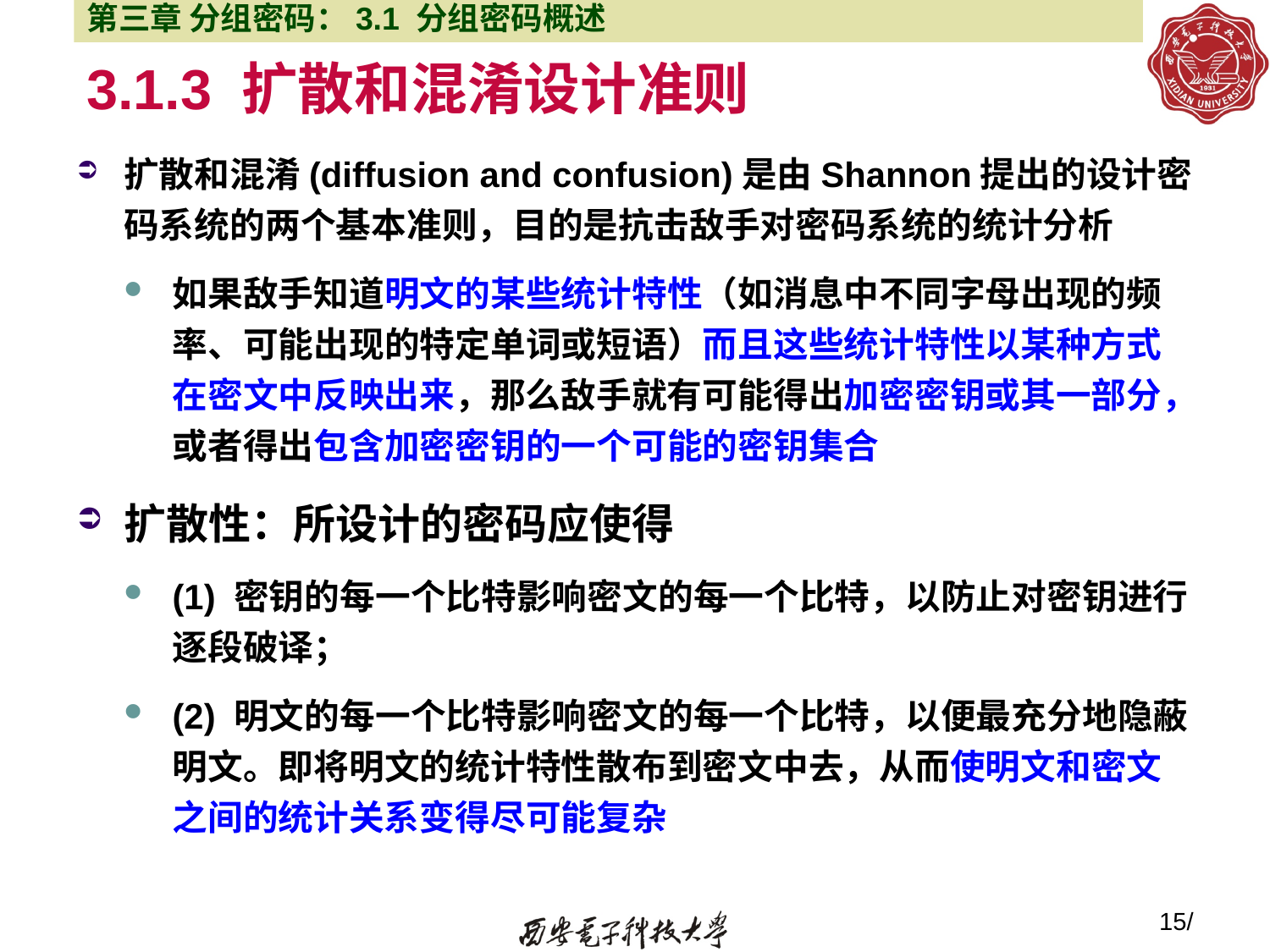

第三章 分组密码：3.1 分组密码概述
# 3.1.3 扩散和混淆设计准则
扩散和混淆(diffusion and confusion)是由Shannon提出的设计密码系统的两个基本准则，目的是抗击敌手对密码系统的统计分析
如果敌手知道明文的某些统计特性（如消息中不同字母出现的频率、可能出现的特定单词或短语）而且这些统计特性以某种方式在密文中反映出来，那么敌手就有可能得出加密密钥或其一部分，或者得出包含加密密钥的一个可能的密钥集合
扩散性：所设计的密码应使得
(1) 密钥的每一个比特影响密文的每一个比特，以防止对密钥进行逐段破译；
(2) 明文的每一个比特影响密文的每一个比特，以便最充分地隐蔽明文。即将明文的统计特性散布到密文中去，从而使明文和密文之间的统计关系变得尽可能复杂
15/